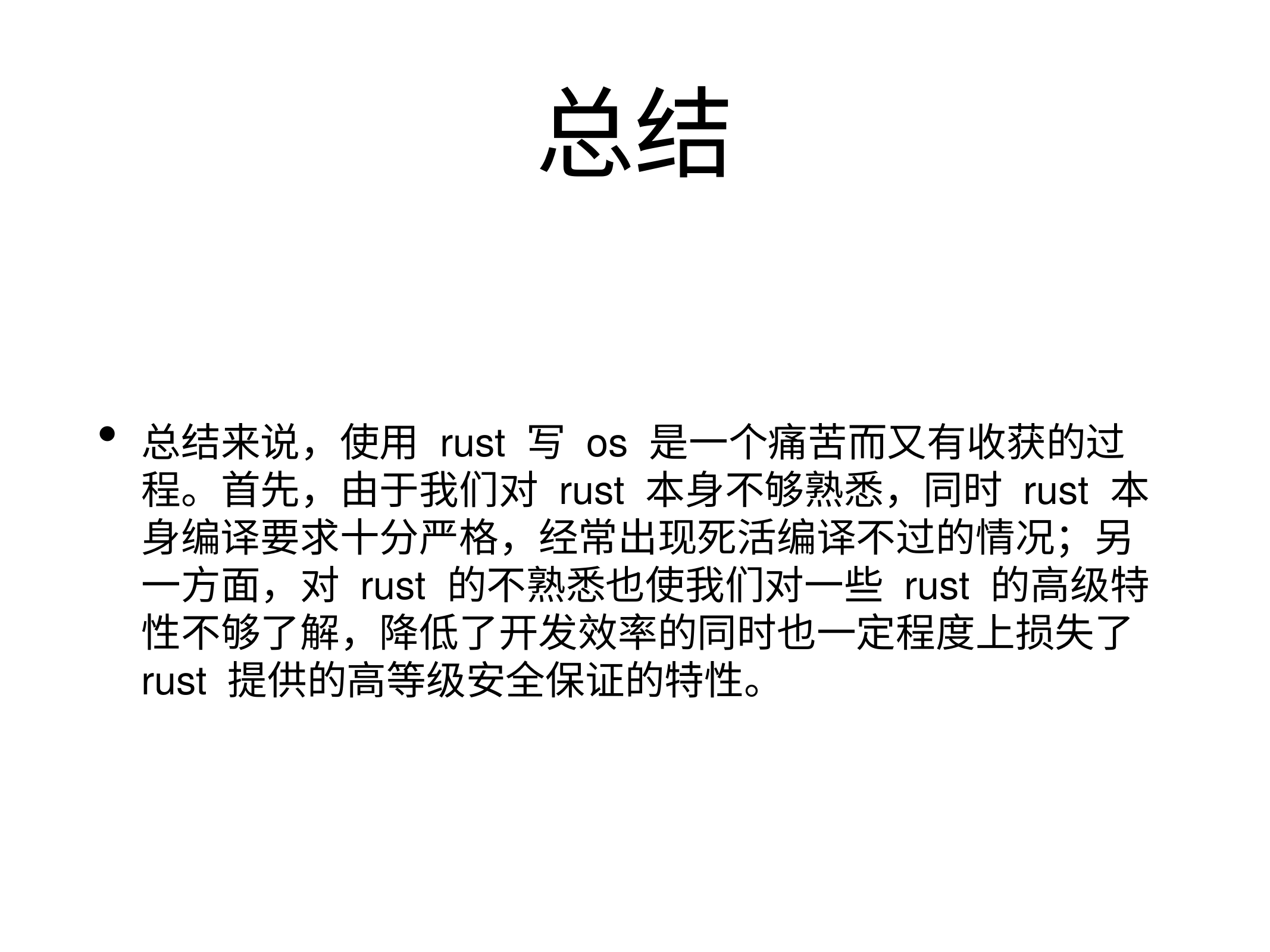

23
# 总结
总结来说，使用 rust 写 os 是一个痛苦而又有收获的过程。首先，由于我们对 rust 本身不够熟悉，同时 rust 本身编译要求十分严格，经常出现死活编译不过的情况；另一方面，对 rust 的不熟悉也使我们对一些 rust 的高级特性不够了解，降低了开发效率的同时也一定程度上损失了 rust 提供的高等级安全保证的特性。